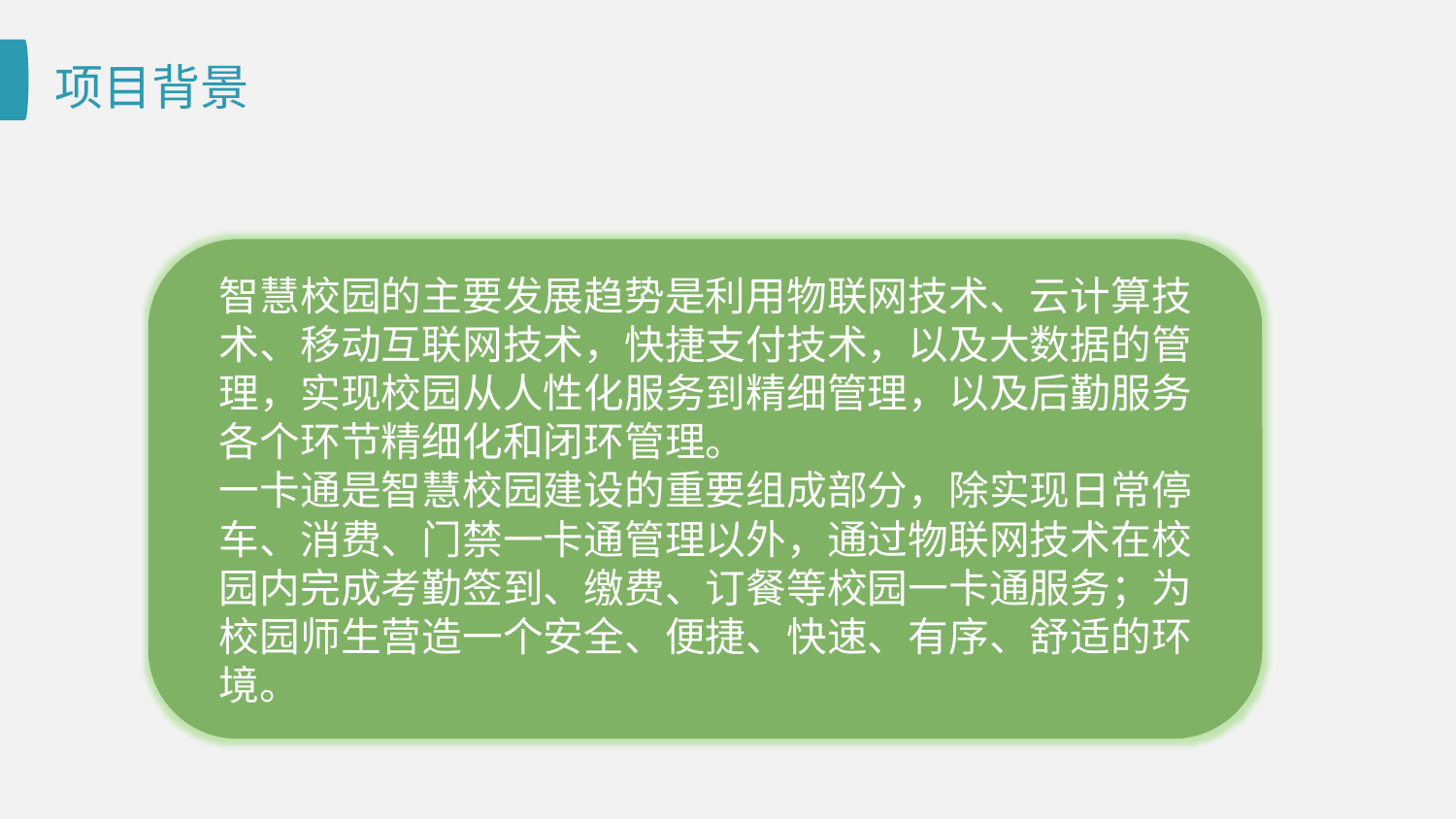

# 项目背景

智慧校园的主要发展趋势是利用物联网技术、云计算技术、移动互联网技术，快捷支付技术，以及大数据的管理，实现校园从人性化服务到精细管理，以及后勤服务各个环节精细化和闭环管理。
一卡通是智慧校园建设的重要组成部分，除实现日常停车、消费、门禁一卡通管理以外，通过物联网技术在校园内完成考勤签到、缴费、订餐等校园一卡通服务；为校园师生营造一个安全、便捷、快速、有序、舒适的环境。